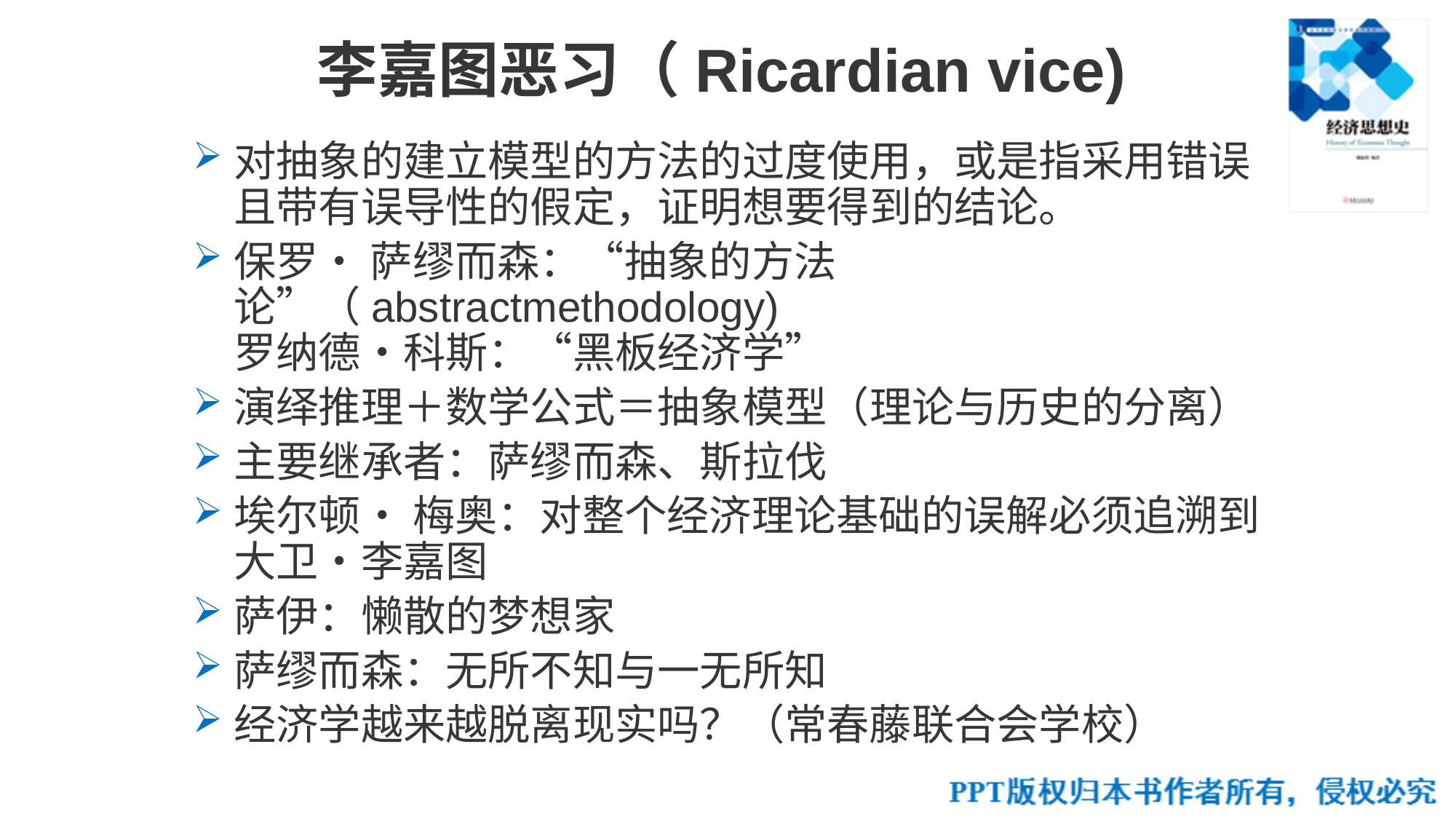

# 李嘉图恶习（Ricardian vice)
对抽象的建立模型的方法的过度使用，或是指采用错误且带有误导性的假定，证明想要得到的结论。
保罗• 萨缪而森：“抽象的方法论”（abstractmethodology)
罗纳德•科斯：“黑板经济学”
演绎推理＋数学公式＝抽象模型（理论与历史的分离）
主要继承者：萨缪而森、斯拉伐
埃尔顿• 梅奥：对整个经济理论基础的误解必须追溯到大卫•李嘉图
萨伊：懒散的梦想家
萨缪而森：无所不知与一无所知
经济学越来越脱离现实吗？（常春藤联合会学校）